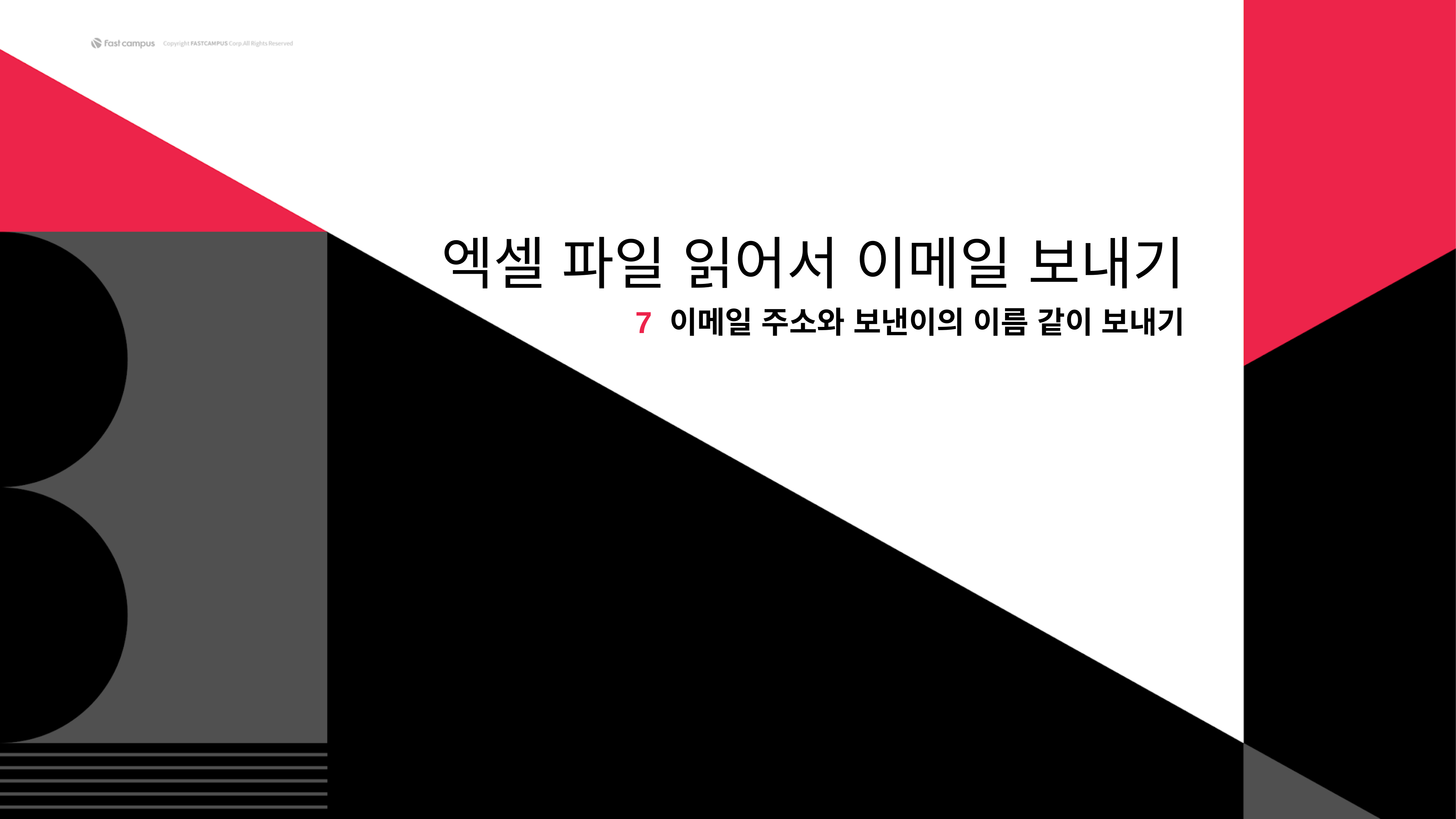

# 엑셀 파일 읽어서 이메일 보내기
이메일 주소와 보낸이의 이름 같이 보내기
7